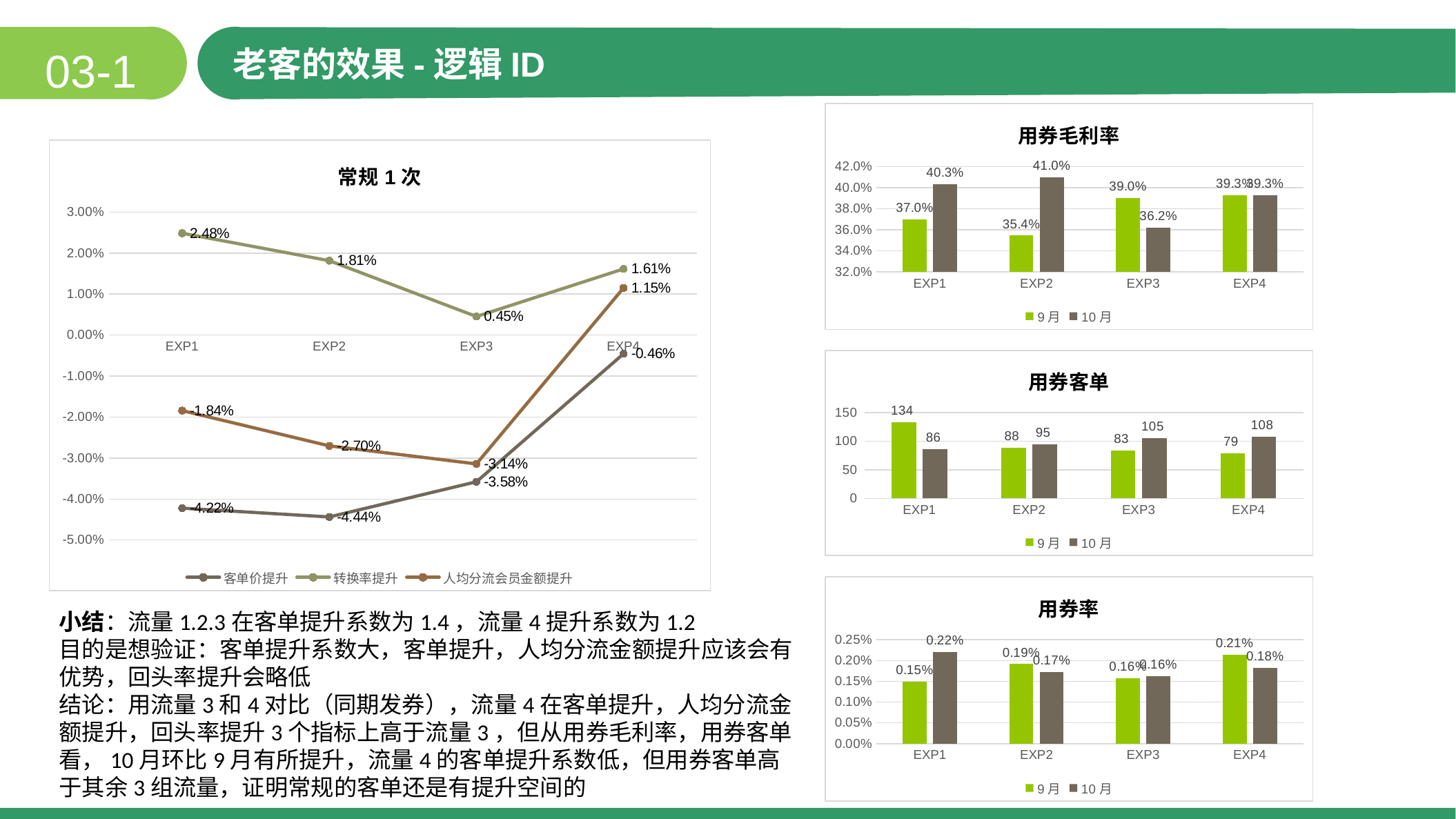

老客的效果-逻辑ID
03-1

### Chart: 用券毛利率

| Category | 9月 | 10月 |
|---|---|---|
| EXP1 | 0.370018906655568 | 0.40302935960235 |
| EXP2 | 0.354451988681805 | 0.409687916074754 |
| EXP3 | 0.390380768317906 | 0.362175914299129 |
| EXP4 | 0.392825046706319 | 0.393050993176297 |

### Chart: 常规1次

| Category | 客单价提升 | 转换率提升 | 人均分流会员金额提升 |
|---|---|---|---|
| EXP1 | -0.0422194045674271 | 0.0248470539259901 | -0.018421378463447 |
| EXP2 | -0.0443712197211844 | 0.0181456936096948 | -0.0270306726696388 |
| EXP3 | -0.0357838939394197 | 0.00452432098694904 | -0.0314214707748154 |
| EXP4 | -0.00456660145514285 | 0.0161368533803256 | 0.0114965613470546 |

### Chart: 用券客单

| Category | 9月 | 10月 |
|---|---|---|
| EXP1 | 133.787473684211 | 86.3370921985816 |
| EXP2 | 88.4395121951219 | 94.6757798165138 |
| EXP3 | 83.3497826086957 | 104.938645833333 |
| EXP4 | 78.5191129032258 | 107.590648148148 |

### Chart: 用券率

| Category | 9月 | 10月 |
|---|---|---|
| EXP1 | 0.00149092107534644 | 0.00220529583809062 |
| EXP2 | 0.00191305700287736 | 0.00172024683174723 |
| EXP3 | 0.00158181599353519 | 0.0016195971252151 |
| EXP4 | 0.00213359028184039 | 0.00181879420680364 |
小结：流量1.2.3在客单提升系数为1.4，流量4提升系数为1.2
目的是想验证：客单提升系数大，客单提升，人均分流金额提升应该会有优势，回头率提升会略低
结论：用流量3和4对比（同期发券），流量4在客单提升，人均分流金额提升，回头率提升3个指标上高于流量3，但从用券毛利率，用券客单看，10月环比9月有所提升，流量4的客单提升系数低，但用券客单高于其余3组流量，证明常规的客单还是有提升空间的